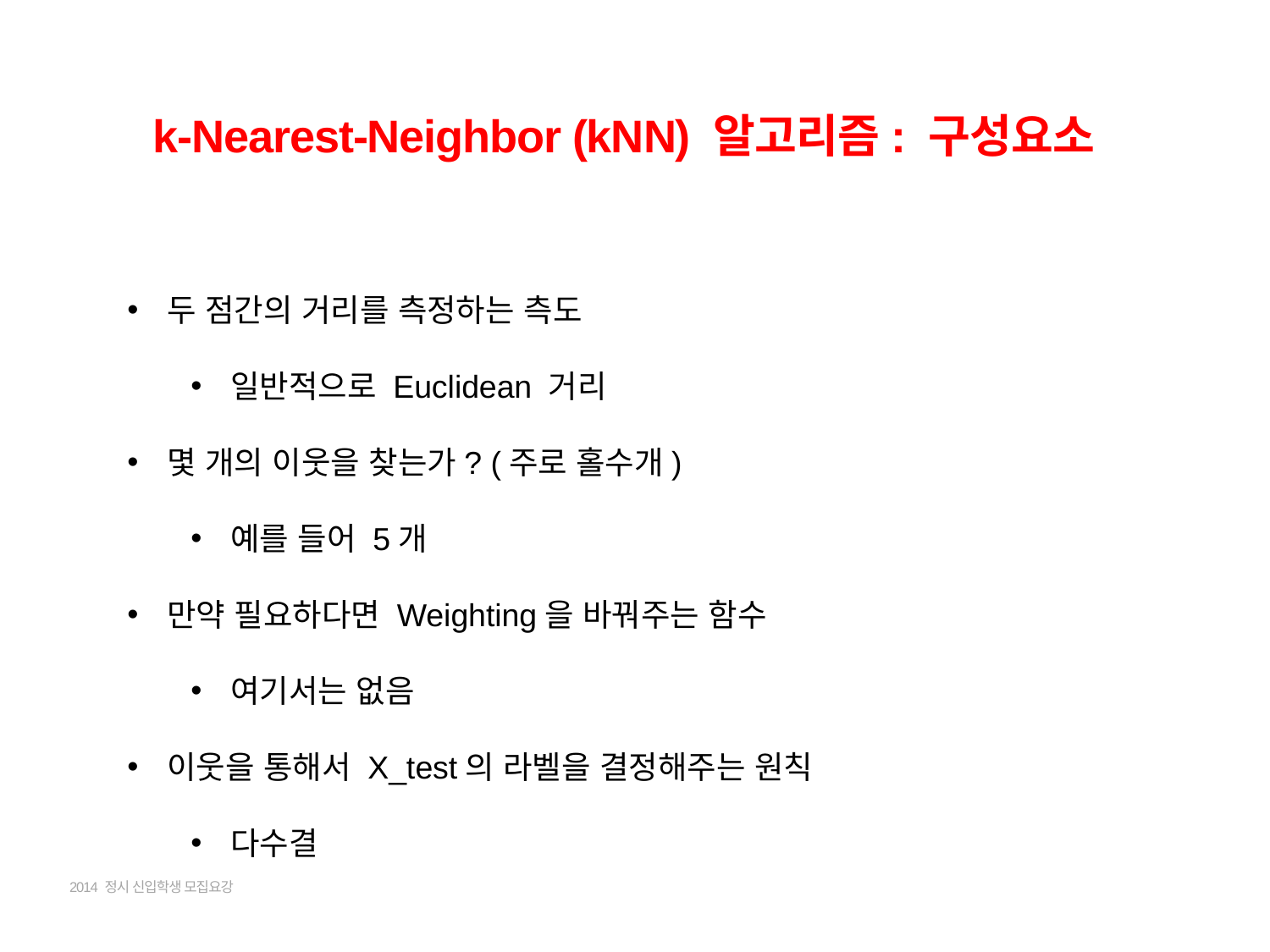

k-Nearest-Neighbor (kNN) 알고리즘: 구성요소
두 점간의 거리를 측정하는 측도
일반적으로 Euclidean 거리
몇 개의 이웃을 찾는가? (주로 홀수개)
예를 들어 5개
만약 필요하다면 Weighting을 바꿔주는 함수
여기서는 없음
이웃을 통해서 X_test의 라벨을 결정해주는 원칙
다수결

2014 정시 신입학생 모집요강